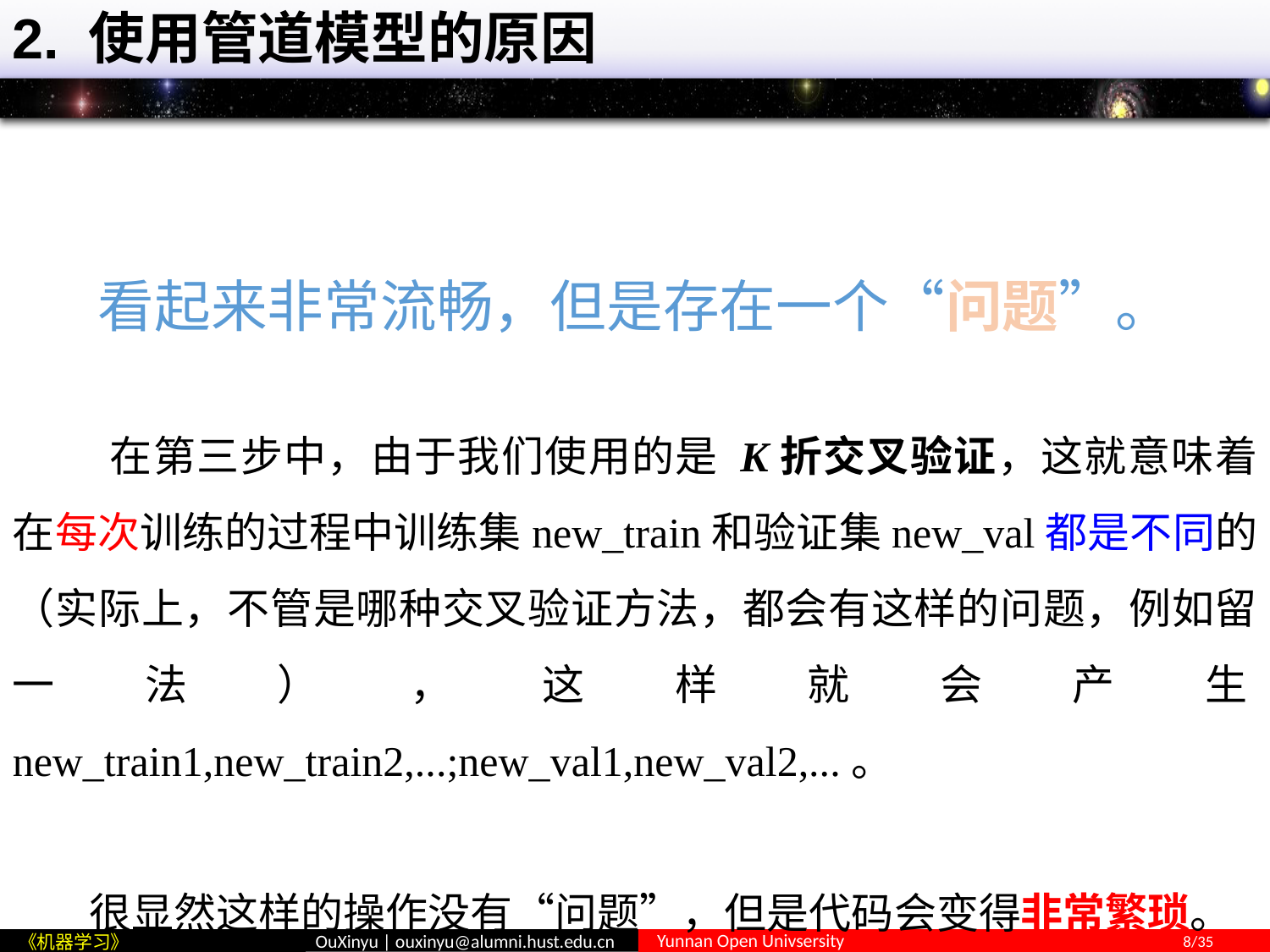

# 2. 使用管道模型的原因

看起来非常流畅，但是存在一个“问题”。

        在第三步中，由于我们使用的是 K折交叉验证，这就意味着在每次训练的过程中训练集new_train和验证集new_val都是不同的（实际上，不管是哪种交叉验证方法，都会有这样的问题，例如留一法），这样就会产生new_train1,new_train2,...;new_val1,new_val2,...。

       很显然这样的操作没有“问题”，但是代码会变得非常繁琐。